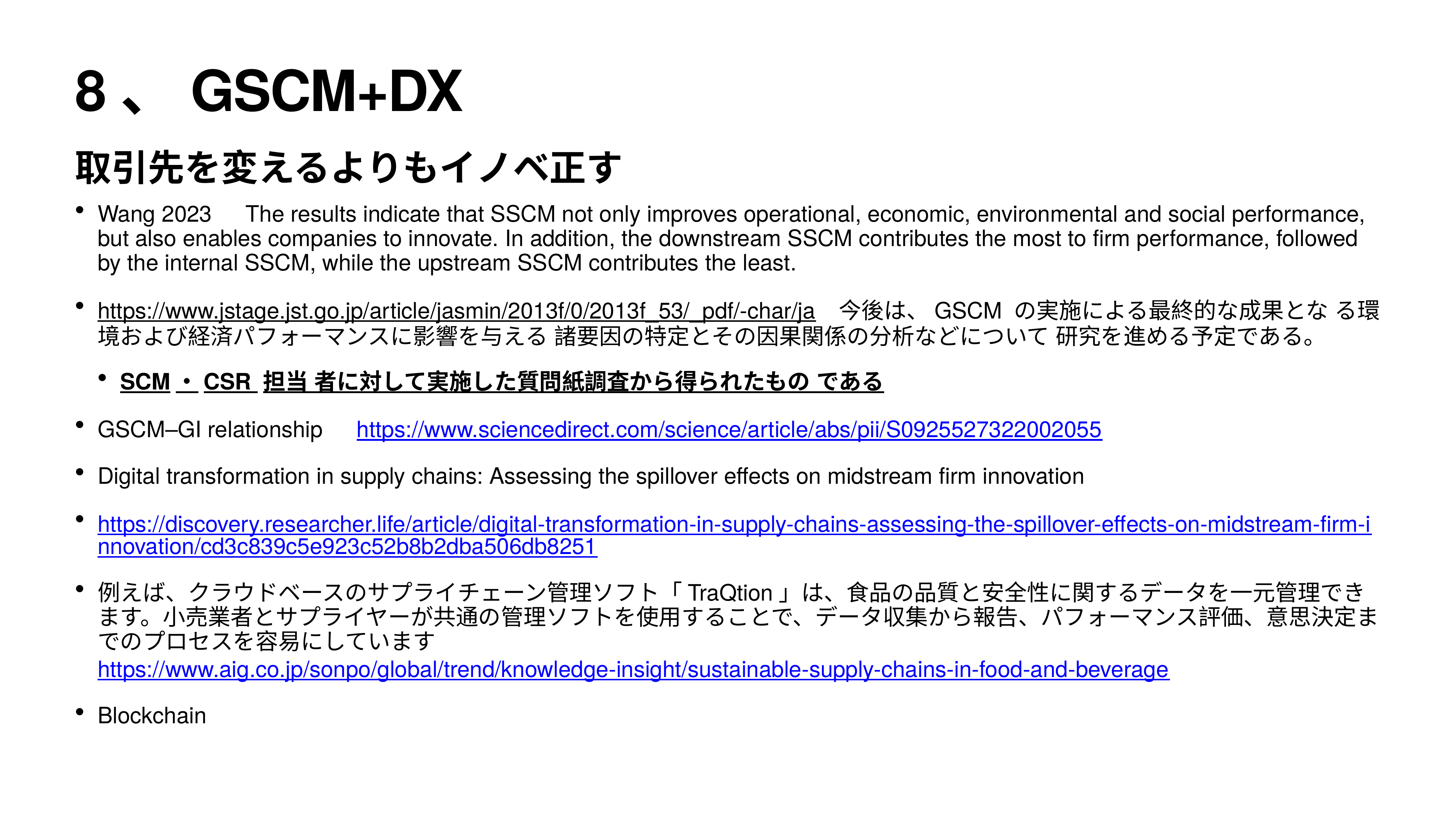

# 8、GSCM+DX
取引先を変えるよりもイノベ正す
Wang 2023　The results indicate that SSCM not only improves operational, economic, environmental and social performance, but also enables companies to innovate. In addition, the downstream SSCM contributes the most to firm performance, followed by the internal SSCM, while the upstream SSCM contributes the least.
https://www.jstage.jst.go.jp/article/jasmin/2013f/0/2013f_53/_pdf/-char/ja　今後は、GSCM の実施による最終的な成果とな る環境および経済パフォーマンスに影響を与える 諸要因の特定とその因果関係の分析などについて 研究を進める予定である。
SCM・CSR 担当 者に対して実施した質問紙調査から得られたもの である
GSCM–GI relationship　https://www.sciencedirect.com/science/article/abs/pii/S0925527322002055
Digital transformation in supply chains: Assessing the spillover effects on midstream firm innovation
https://discovery.researcher.life/article/digital-transformation-in-supply-chains-assessing-the-spillover-effects-on-midstream-firm-innovation/cd3c839c5e923c52b8b2dba506db8251
例えば、クラウドベースのサプライチェーン管理ソフト「TraQtion」は、⾷品の品質と安全性に関するデータを⼀元管理できます。⼩売業者とサプライヤーが共通の管理ソフトを使⽤することで、データ収集から報告、パフォーマンス評価、意思決定までのプロセスを容易にしています　https://www.aig.co.jp/sonpo/global/trend/knowledge-insight/sustainable-supply-chains-in-food-and-beverage
Blockchain